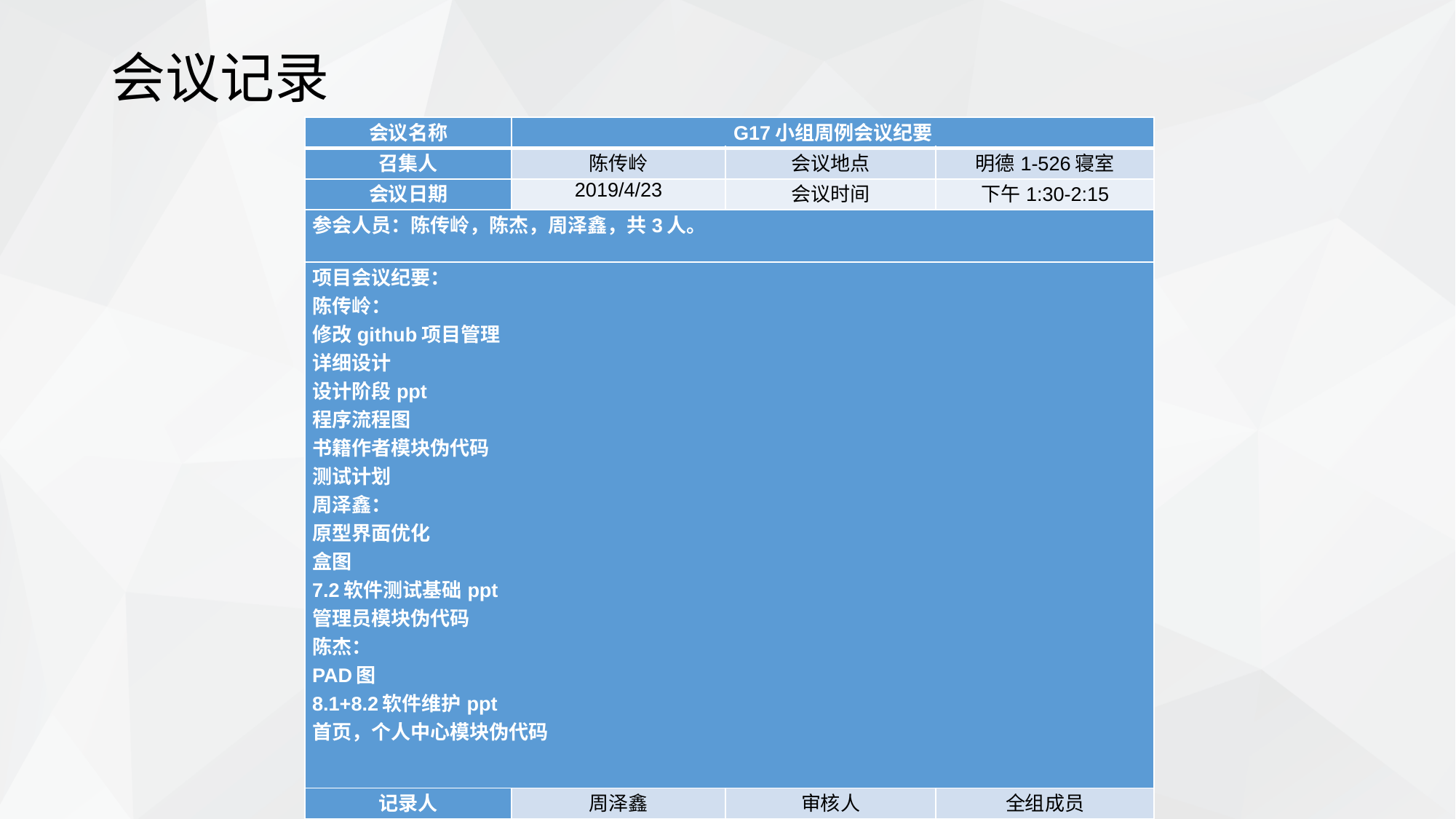

# 会议记录
| 会议名称 | G17小组周例会议纪要 |  |  |
| --- | --- | --- | --- |
| 召集人 | 陈传岭 | 会议地点 | 明德1-526寝室 |
| 会议日期 | 2019/4/23 | 会议时间 | 下午1:30-2:15 |
| 参会人员：陈传岭，陈杰，周泽鑫，共3人。 |  |  |  |
| 项目会议纪要： 陈传岭： 修改github项目管理 详细设计 设计阶段ppt 程序流程图 书籍作者模块伪代码 测试计划 周泽鑫： 原型界面优化 盒图 7.2软件测试基础ppt 管理员模块伪代码 陈杰： PAD图 8.1+8.2软件维护ppt 首页，个人中心模块伪代码 |  |  |  |
| 记录人 | 周泽鑫 | 审核人 | 全组成员 |